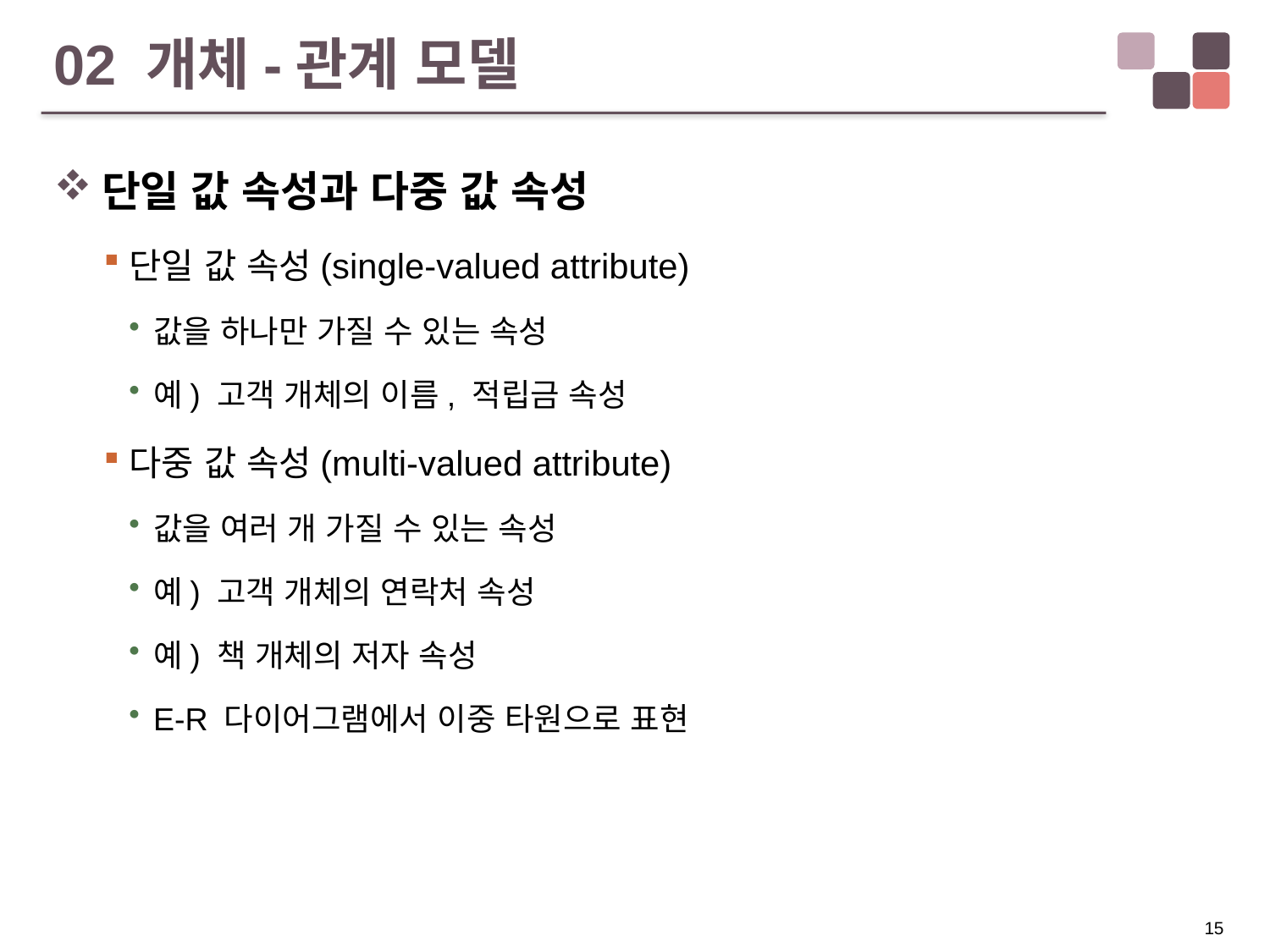

# 02 개체-관계 모델
단일 값 속성과 다중 값 속성
단일 값 속성(single-valued attribute)
값을 하나만 가질 수 있는 속성
예) 고객 개체의 이름, 적립금 속성
다중 값 속성(multi-valued attribute)
값을 여러 개 가질 수 있는 속성
예) 고객 개체의 연락처 속성
예) 책 개체의 저자 속성
E-R 다이어그램에서 이중 타원으로 표현